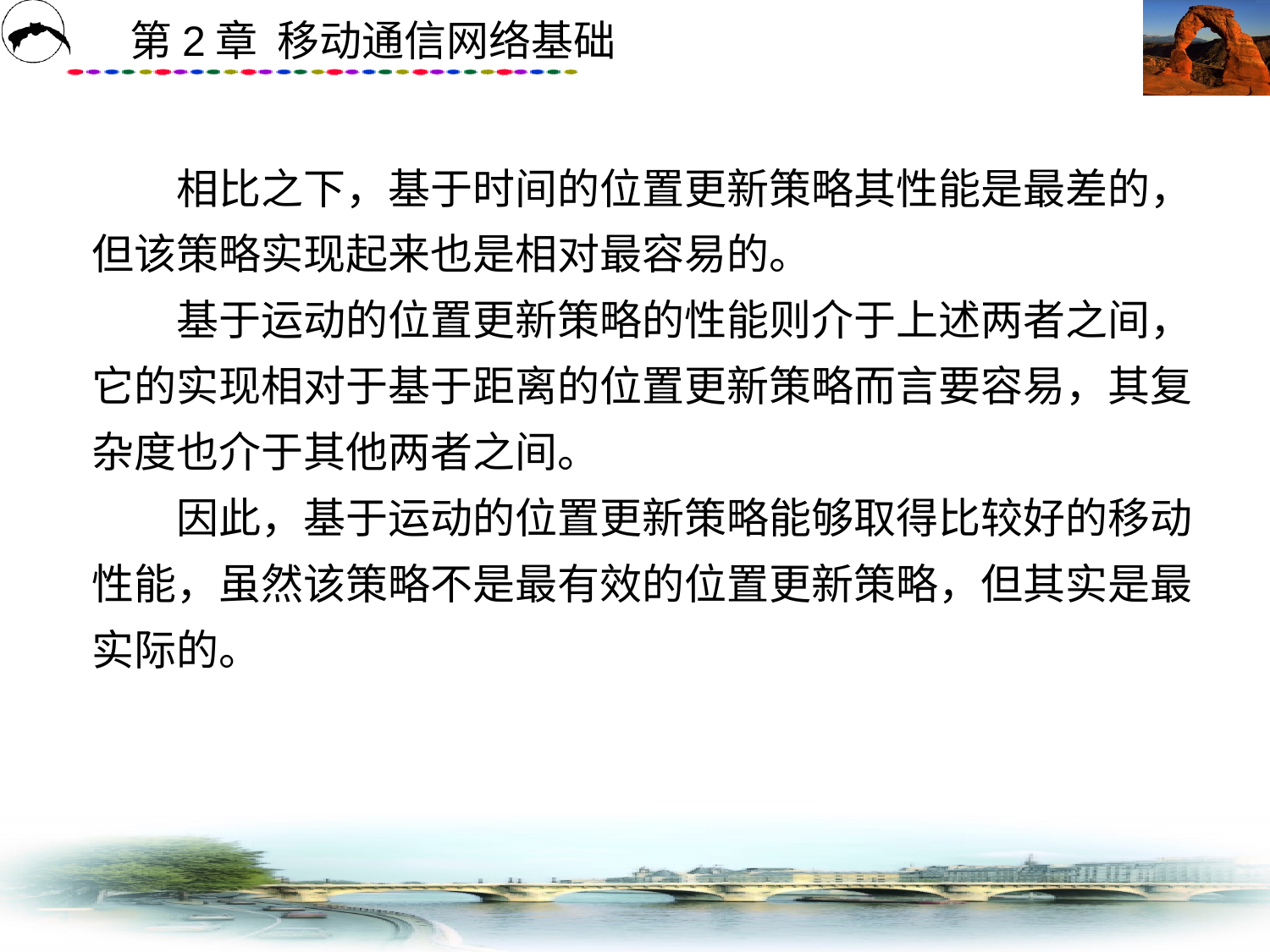

# 相比之下，基于时间的位置更新策略其性能是最差的，但该策略实现起来也是相对最容易的。 　　基于运动的位置更新策略的性能则介于上述两者之间，它的实现相对于基于距离的位置更新策略而言要容易，其复杂度也介于其他两者之间。 　　因此，基于运动的位置更新策略能够取得比较好的移动性能，虽然该策略不是最有效的位置更新策略，但其实是最实际的。